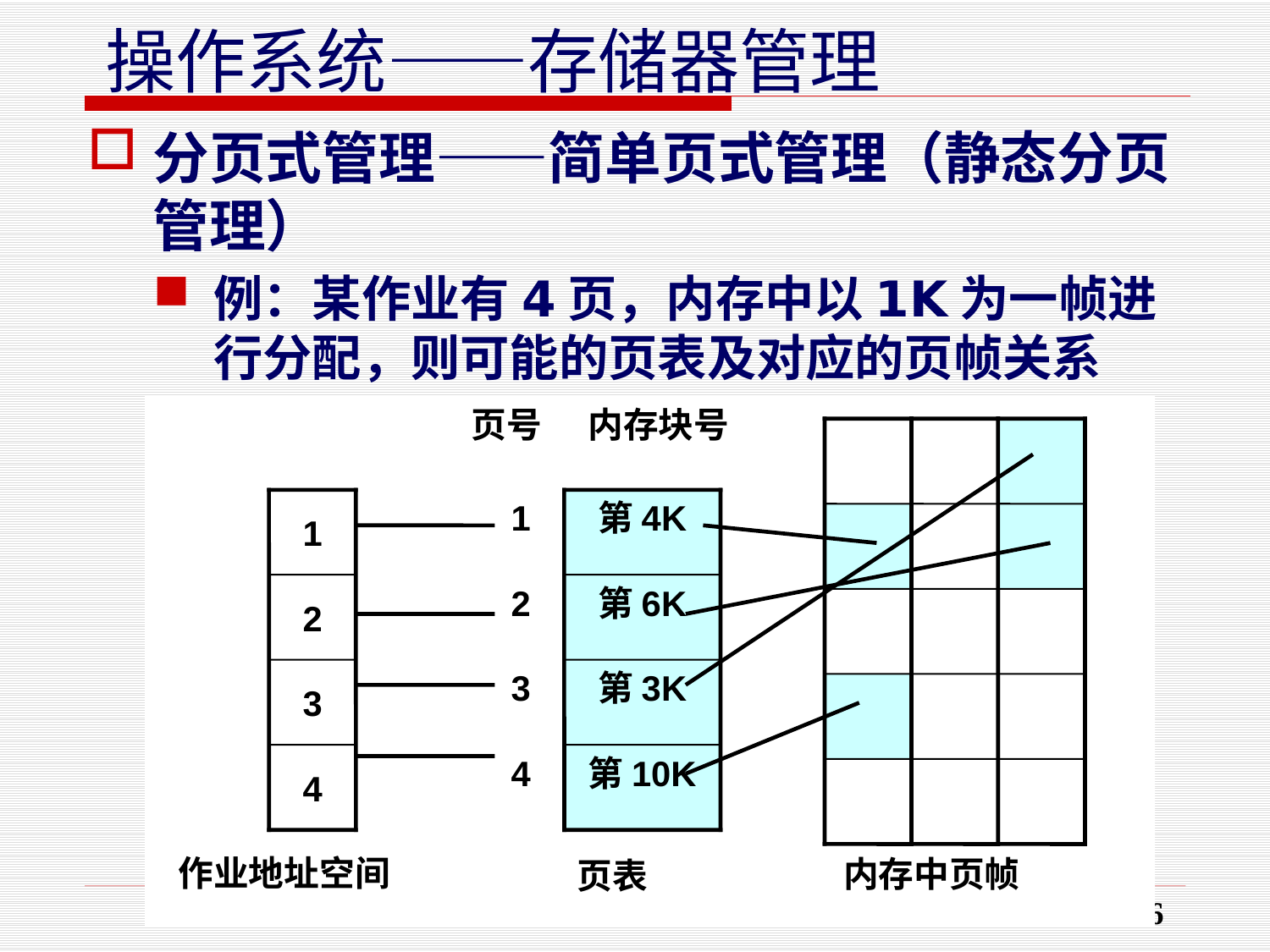

分页式管理——简单页式管理（静态分页管理）
例：某作业有4页，内存中以1K为一帧进行分配，则可能的页表及对应的页帧关系

页号
内存块号

1

1
第4K

2

2
第6K

3

3
第3K

4

4
第10K

作业地址空间
内存中页帧
页表